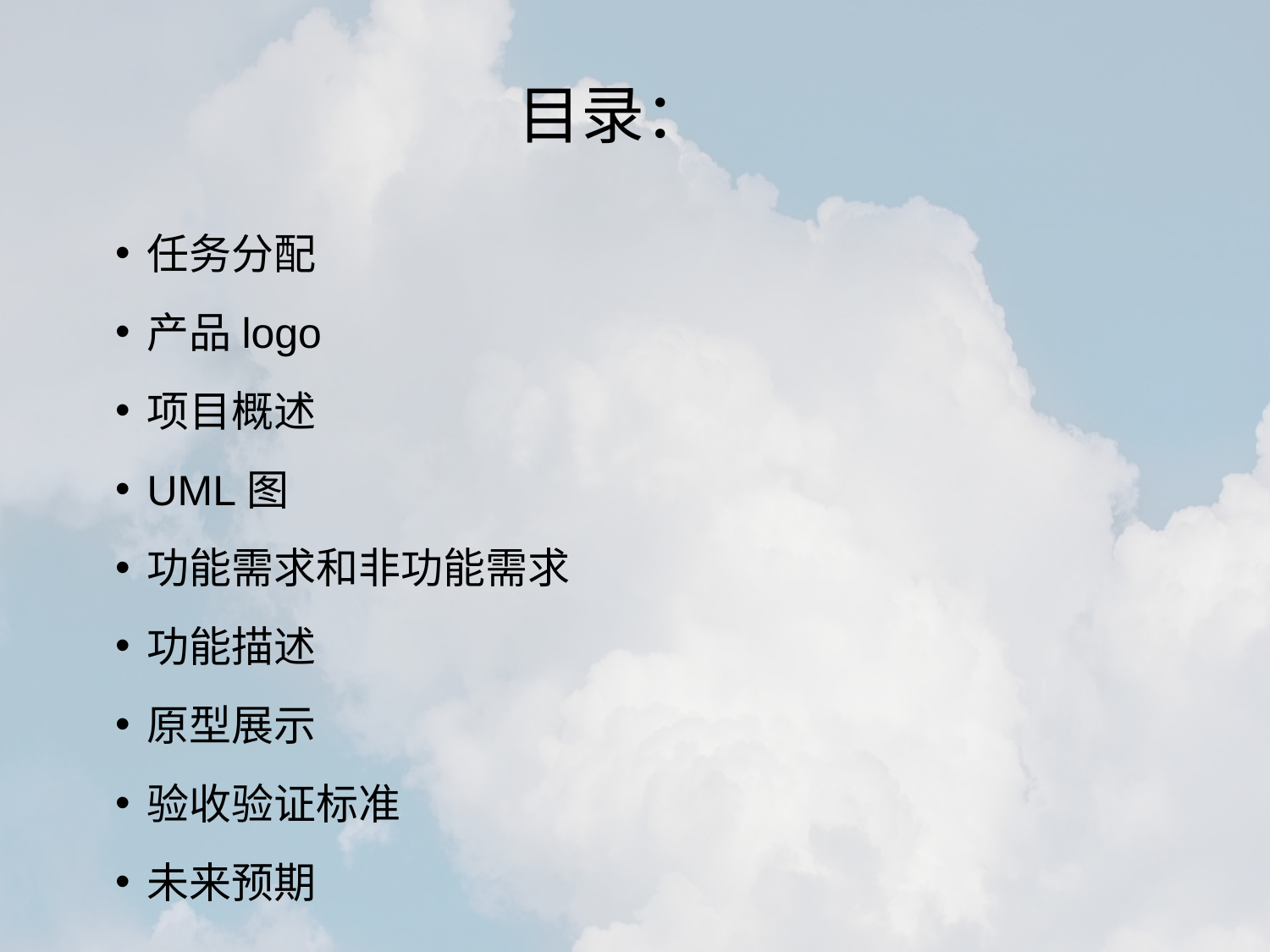

# 目录：
任务分配
产品logo
项目概述
UML图
功能需求和非功能需求
功能描述
原型展示
验收验证标准
未来预期